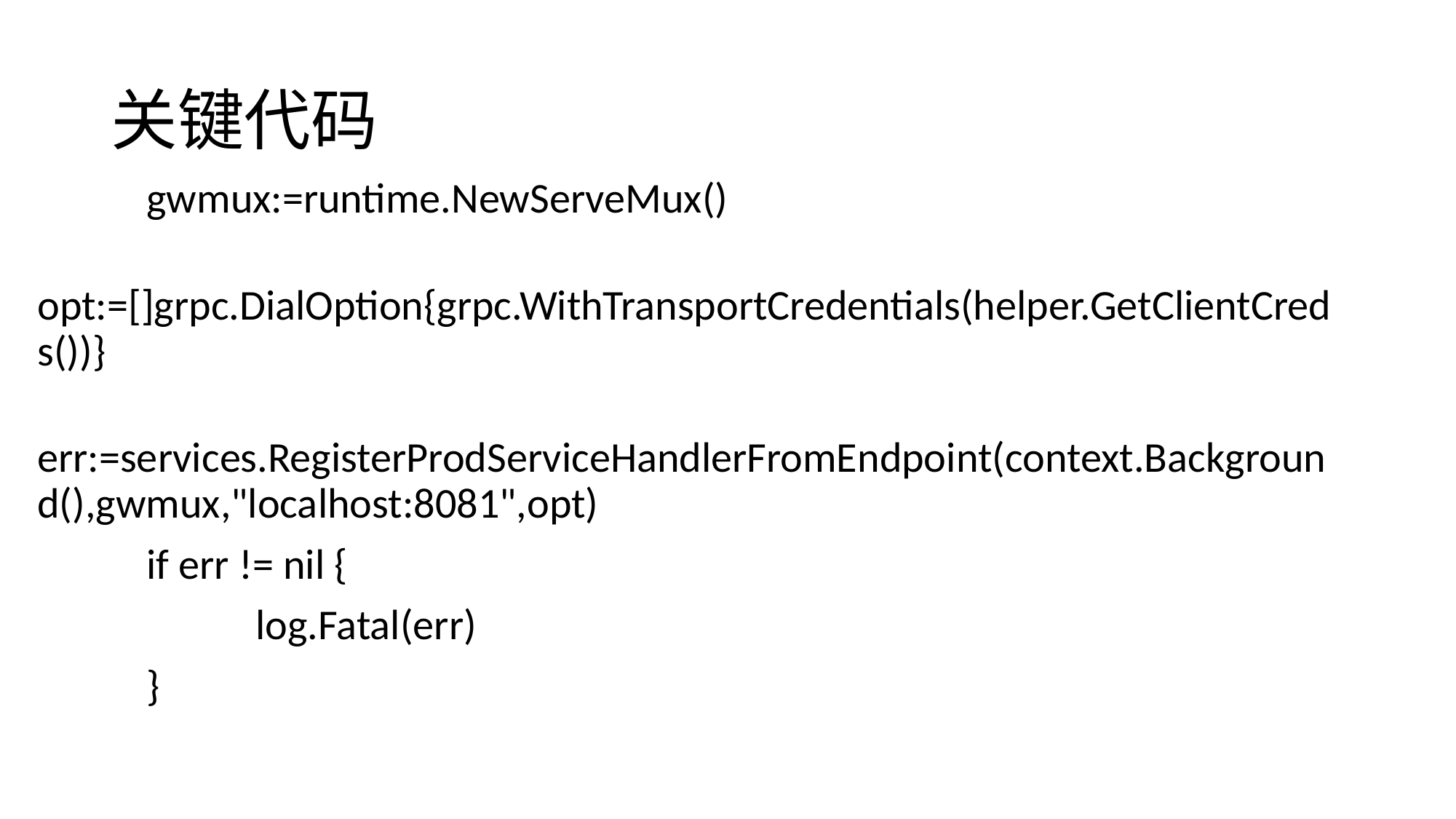

# 关键代码
	gwmux:=runtime.NewServeMux()
	opt:=[]grpc.DialOption{grpc.WithTransportCredentials(helper.GetClientCreds())}
	err:=services.RegisterProdServiceHandlerFromEndpoint(context.Background(),gwmux,"localhost:8081",opt)
	if err != nil {
		log.Fatal(err)
	}